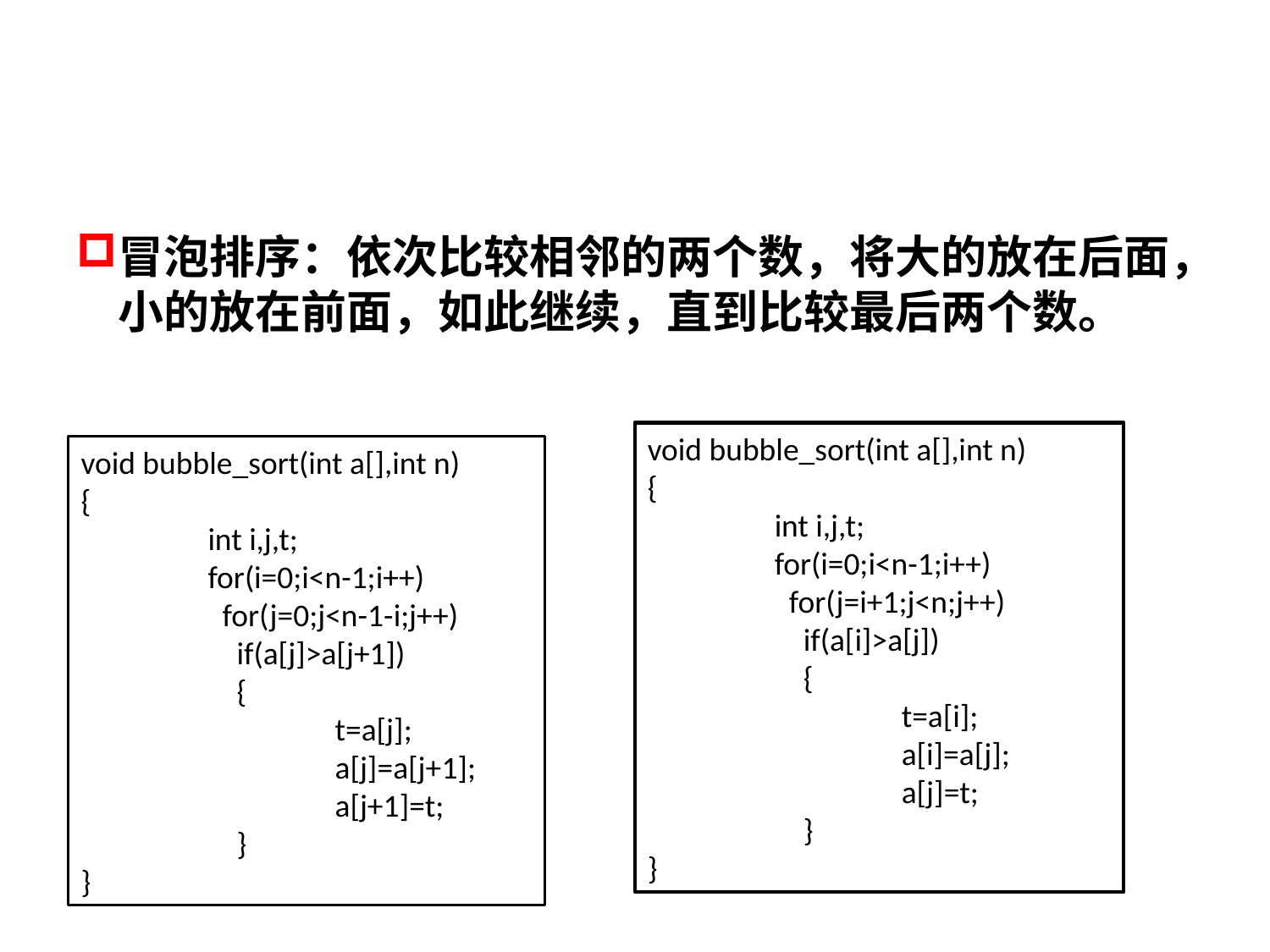

#
冒泡排序：依次比较相邻的两个数，将大的放在后面，小的放在前面，如此继续，直到比较最后两个数。
void bubble_sort(int a[],int n)
{
	int i,j,t;
	for(i=0;i<n-1;i++)
	  for(j=i+1;j<n;j++)
	    if(a[i]>a[j])
	    {
	    	t=a[i];
	    	a[i]=a[j];
	    	a[j]=t;
	    }
}
void bubble_sort(int a[],int n)
{
	int i,j,t;
	for(i=0;i<n-1;i++)
	  for(j=0;j<n-1-i;j++)
	    if(a[j]>a[j+1])
	    {
	    	t=a[j];
	    	a[j]=a[j+1];
	    	a[j+1]=t;
	    }
}